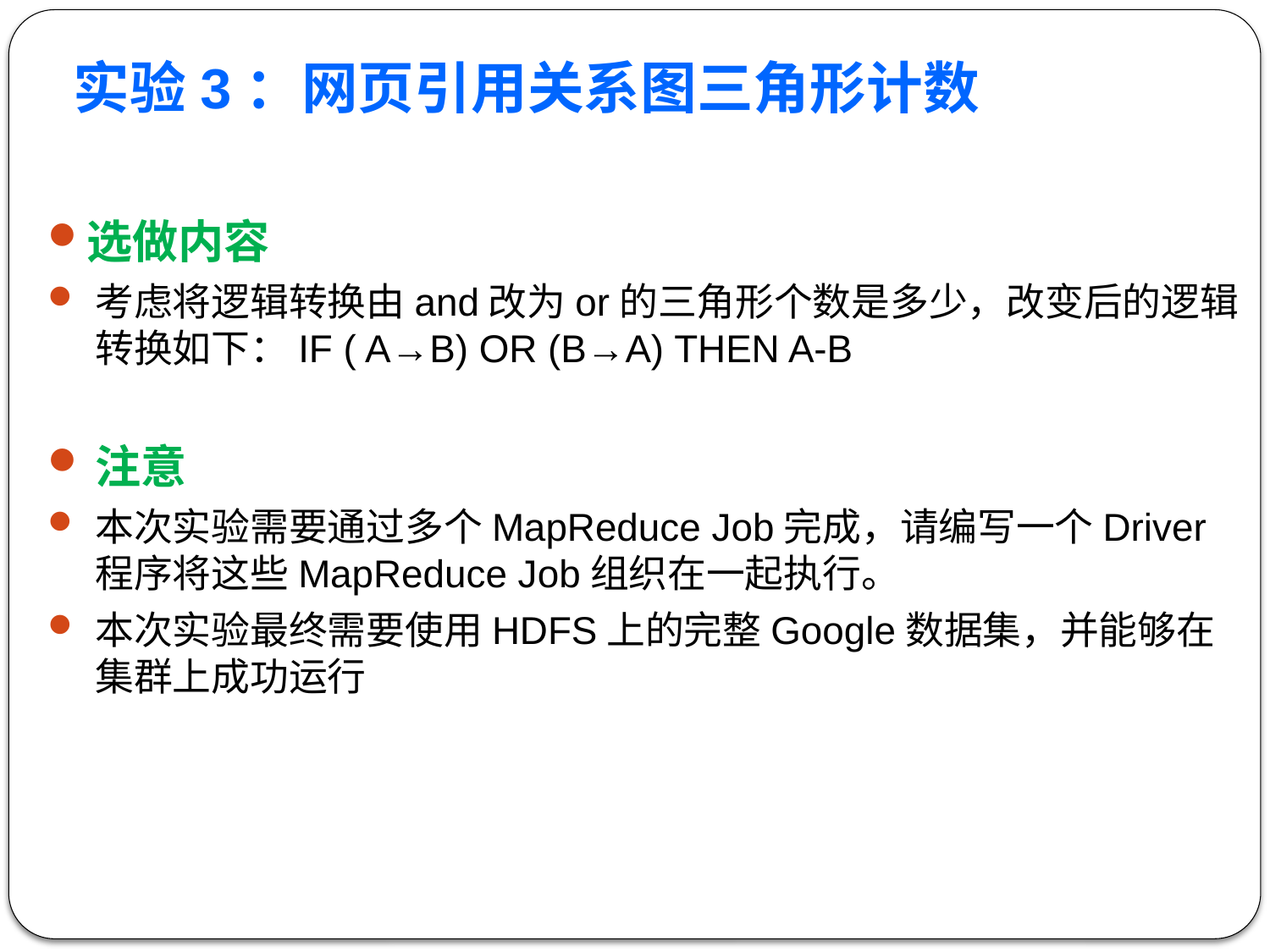

实验3：网页引用关系图三角形计数
选做内容
考虑将逻辑转换由and改为or的三角形个数是多少，改变后的逻辑转换如下：IF ( A→B) OR (B→A) THEN A-B

注意
本次实验需要通过多个MapReduce Job完成，请编写一个Driver程序将这些MapReduce Job组织在一起执行。
本次实验最终需要使用HDFS上的完整Google数据集，并能够在集群上成功运行